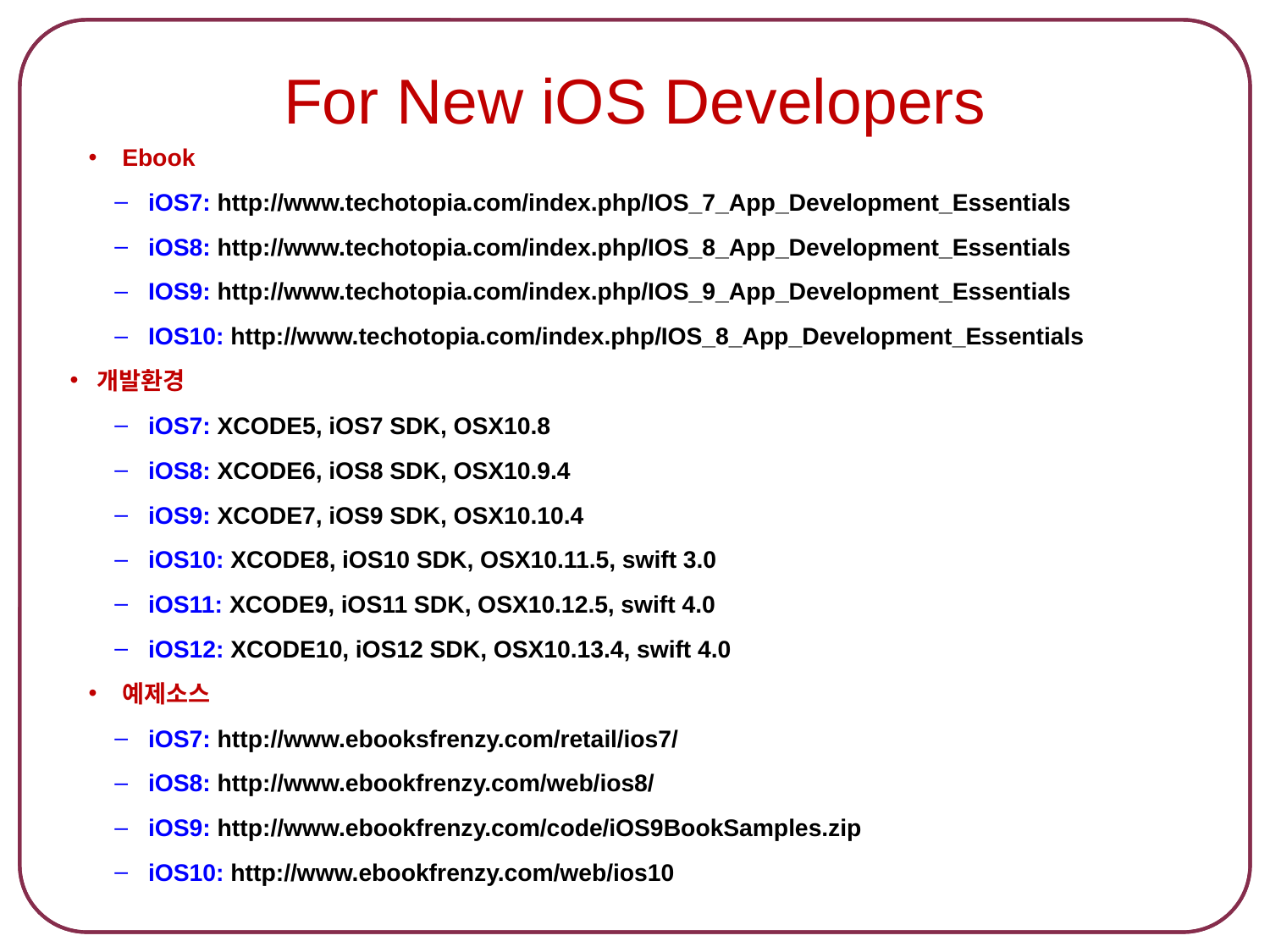

# For New iOS Developers
Ebook
iOS7: http://www.techotopia.com/index.php/IOS_7_App_Development_Essentials
iOS8: http://www.techotopia.com/index.php/IOS_8_App_Development_Essentials
IOS9: http://www.techotopia.com/index.php/IOS_9_App_Development_Essentials
IOS10: http://www.techotopia.com/index.php/IOS_8_App_Development_Essentials
개발환경
iOS7: XCODE5, iOS7 SDK, OSX10.8
iOS8: XCODE6, iOS8 SDK, OSX10.9.4
iOS9: XCODE7, iOS9 SDK, OSX10.10.4
iOS10: XCODE8, iOS10 SDK, OSX10.11.5, swift 3.0
iOS11: XCODE9, iOS11 SDK, OSX10.12.5, swift 4.0
iOS12: XCODE10, iOS12 SDK, OSX10.13.4, swift 4.0
예제소스
iOS7: http://www.ebooksfrenzy.com/retail/ios7/
iOS8: http://www.ebookfrenzy.com/web/ios8/
iOS9: http://www.ebookfrenzy.com/code/iOS9BookSamples.zip
iOS10: http://www.ebookfrenzy.com/web/ios10
3